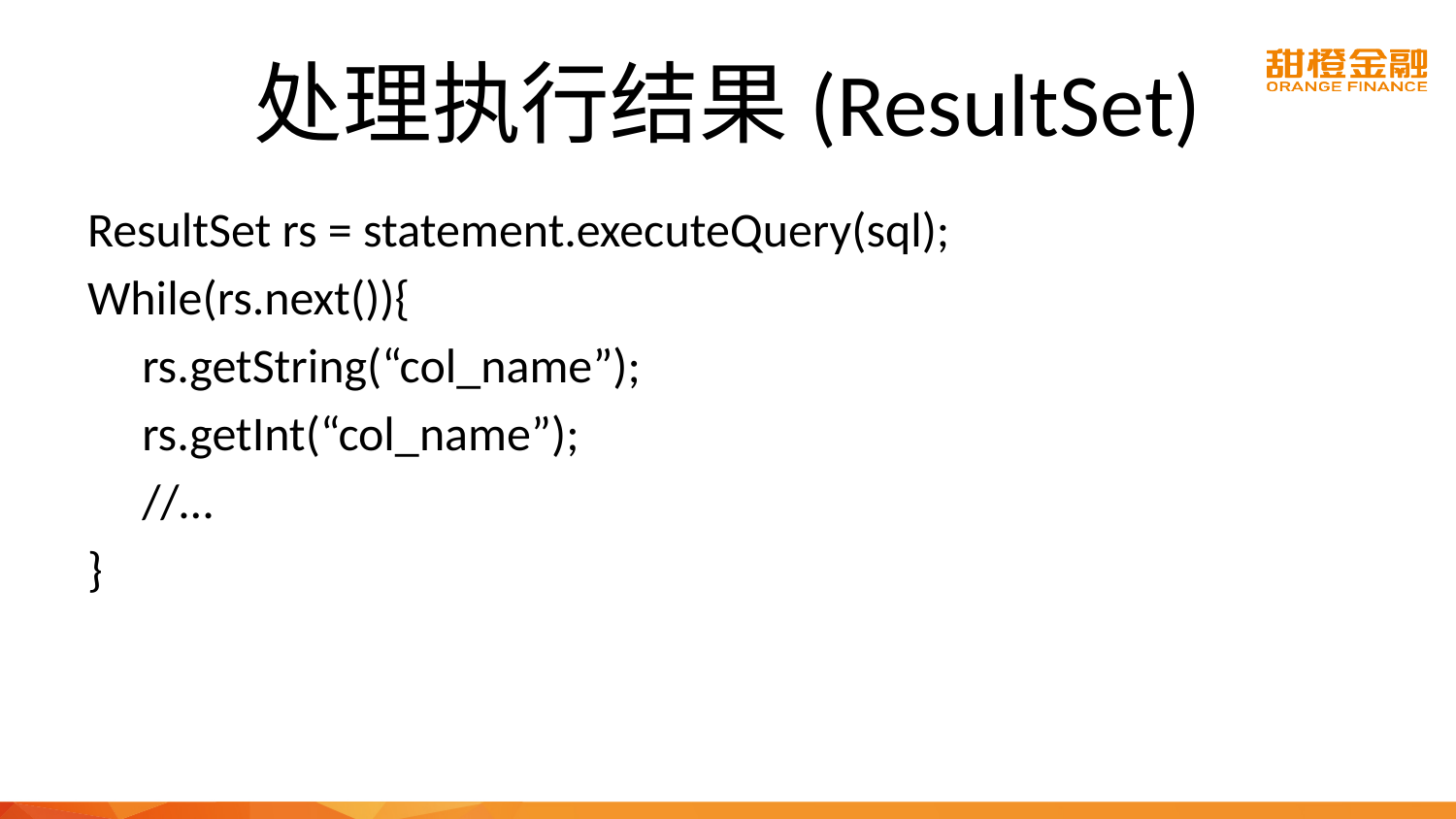

# 处理执行结果(ResultSet)
ResultSet rs = statement.executeQuery(sql);
While(rs.next()){
	rs.getString(“col_name”);
	rs.getInt(“col_name”);
	//…
}